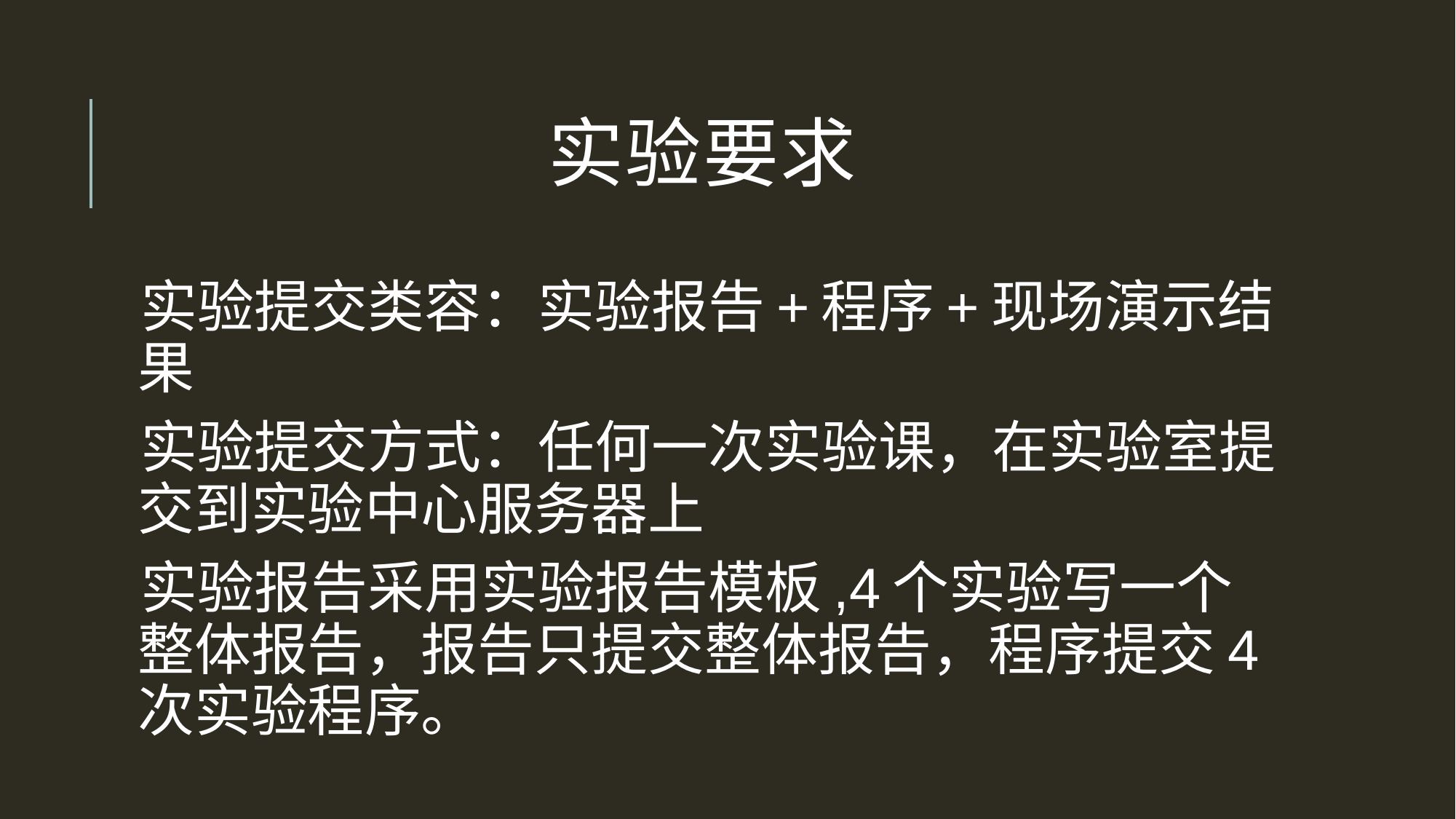

# 实验要求
实验提交类容：实验报告+程序+现场演示结果
实验提交方式：任何一次实验课，在实验室提交到实验中心服务器上
实验报告采用实验报告模板,4个实验写一个整体报告，报告只提交整体报告，程序提交4次实验程序。